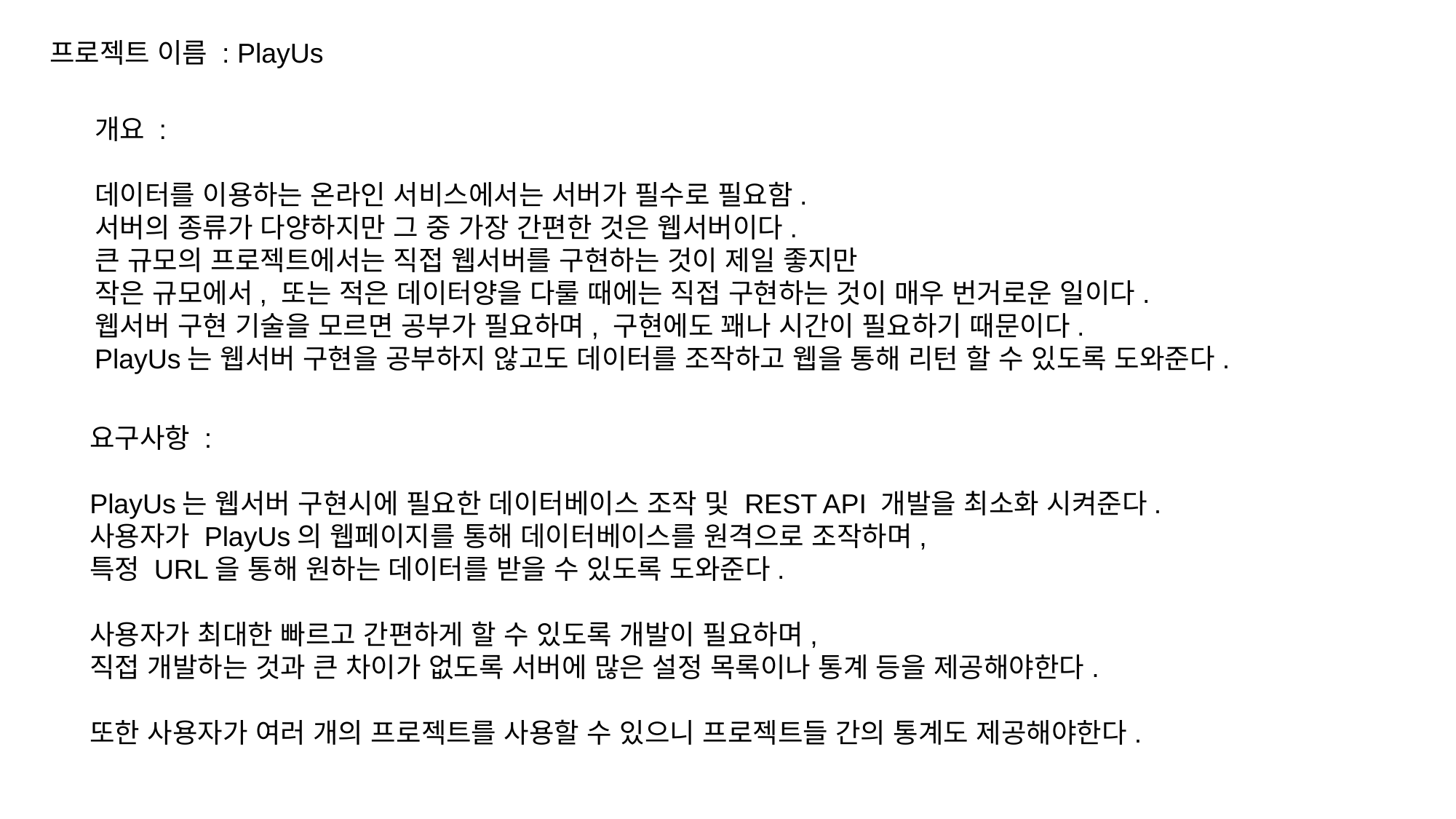

프로젝트 이름 : PlayUs
개요 :

데이터를 이용하는 온라인 서비스에서는 서버가 필수로 필요함.
서버의 종류가 다양하지만 그 중 가장 간편한 것은 웹서버이다.
큰 규모의 프로젝트에서는 직접 웹서버를 구현하는 것이 제일 좋지만
작은 규모에서, 또는 적은 데이터양을 다룰 때에는 직접 구현하는 것이 매우 번거로운 일이다.
웹서버 구현 기술을 모르면 공부가 필요하며, 구현에도 꽤나 시간이 필요하기 때문이다.
PlayUs는 웹서버 구현을 공부하지 않고도 데이터를 조작하고 웹을 통해 리턴 할 수 있도록 도와준다.
요구사항 :

PlayUs는 웹서버 구현시에 필요한 데이터베이스 조작 및 REST API 개발을 최소화 시켜준다.
사용자가 PlayUs의 웹페이지를 통해 데이터베이스를 원격으로 조작하며,
특정 URL을 통해 원하는 데이터를 받을 수 있도록 도와준다.

사용자가 최대한 빠르고 간편하게 할 수 있도록 개발이 필요하며,
직접 개발하는 것과 큰 차이가 없도록 서버에 많은 설정 목록이나 통계 등을 제공해야한다.

또한 사용자가 여러 개의 프로젝트를 사용할 수 있으니 프로젝트들 간의 통계도 제공해야한다.